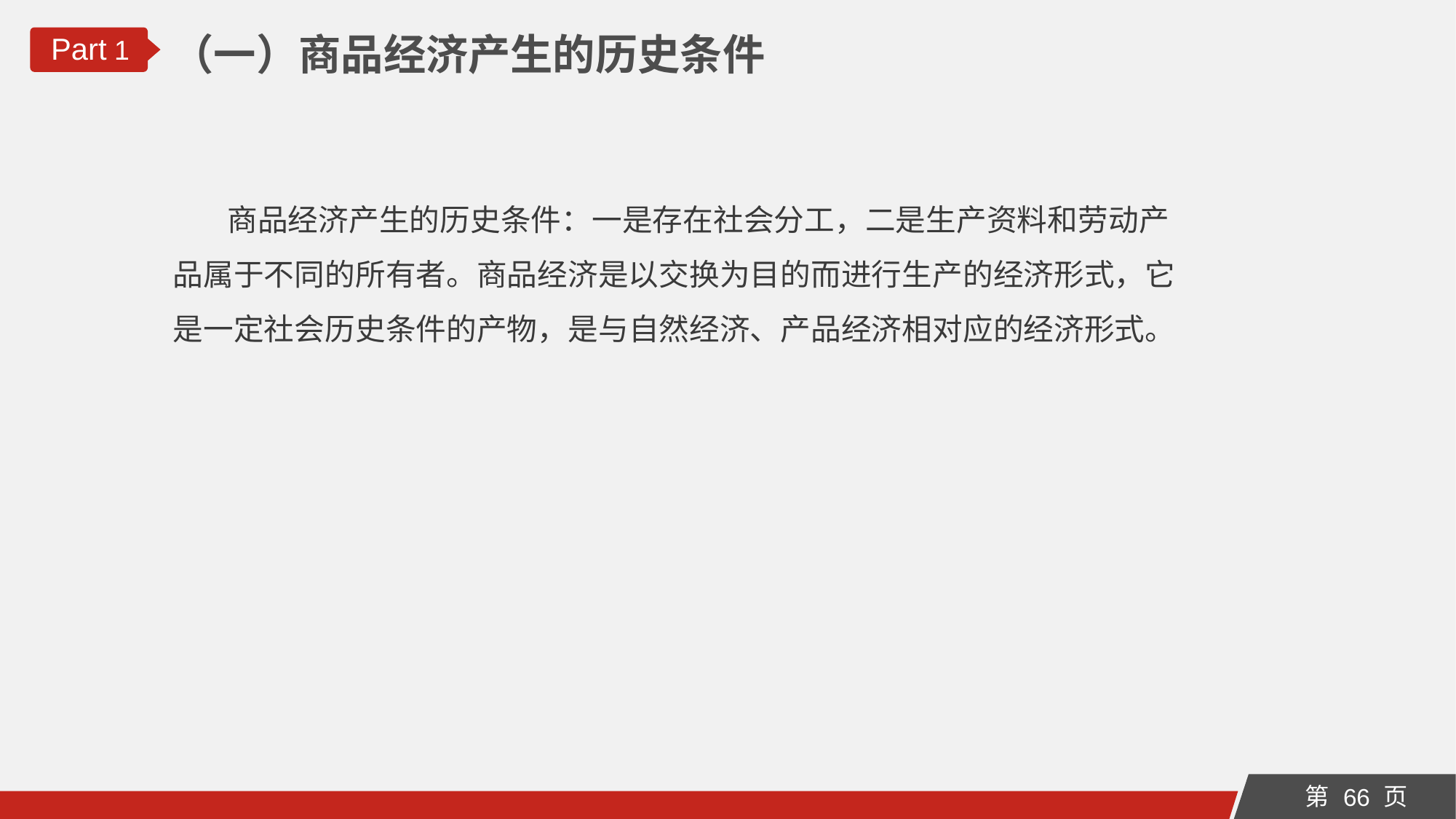

（一）商品经济产生的历史条件
Part 1

       商品经济产生的历史条件：一是存在社会分工，二是生产资料和劳动产品属于不同的所有者。商品经济是以交换为目的而进行生产的经济形式，它是一定社会历史条件的产物，是与自然经济、产品经济相对应的经济形式。